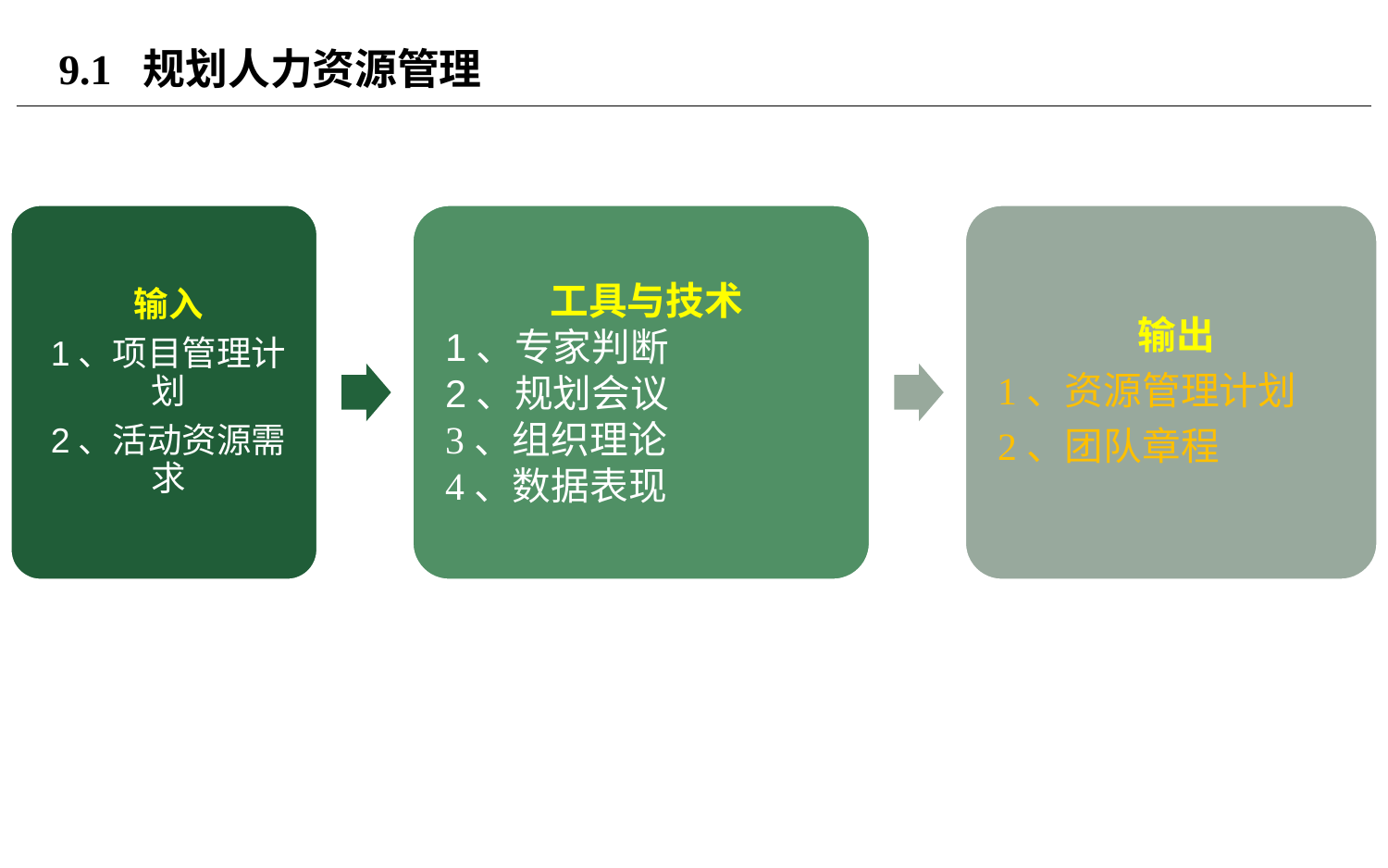

# 9.1  规划人力资源管理

输入
1、项目管理计划
2、活动资源需求

工具与技术
1、专家判断
2、规划会议
3、组织理论
4、数据表现

输出
1、资源管理计划
2、团队章程